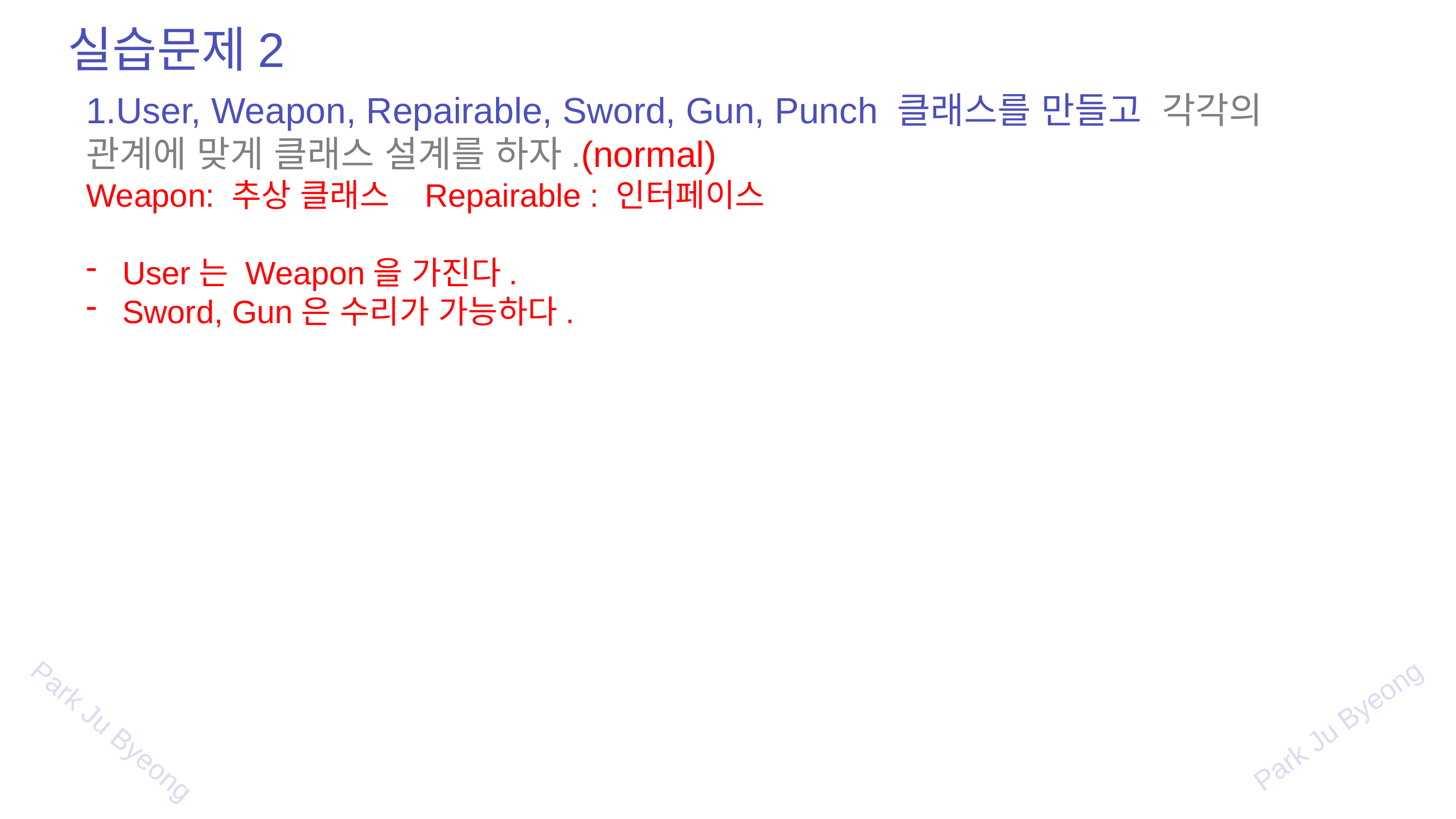

실습문제2
1.User, Weapon, Repairable, Sword, Gun, Punch 클래스를 만들고  각각의 관계에 맞게 클래스 설계를 하자.(normal)
Weapon: 추상 클래스   Repairable : 인터페이스

User는 Weapon을 가진다.
Sword, Gun은 수리가 가능하다.